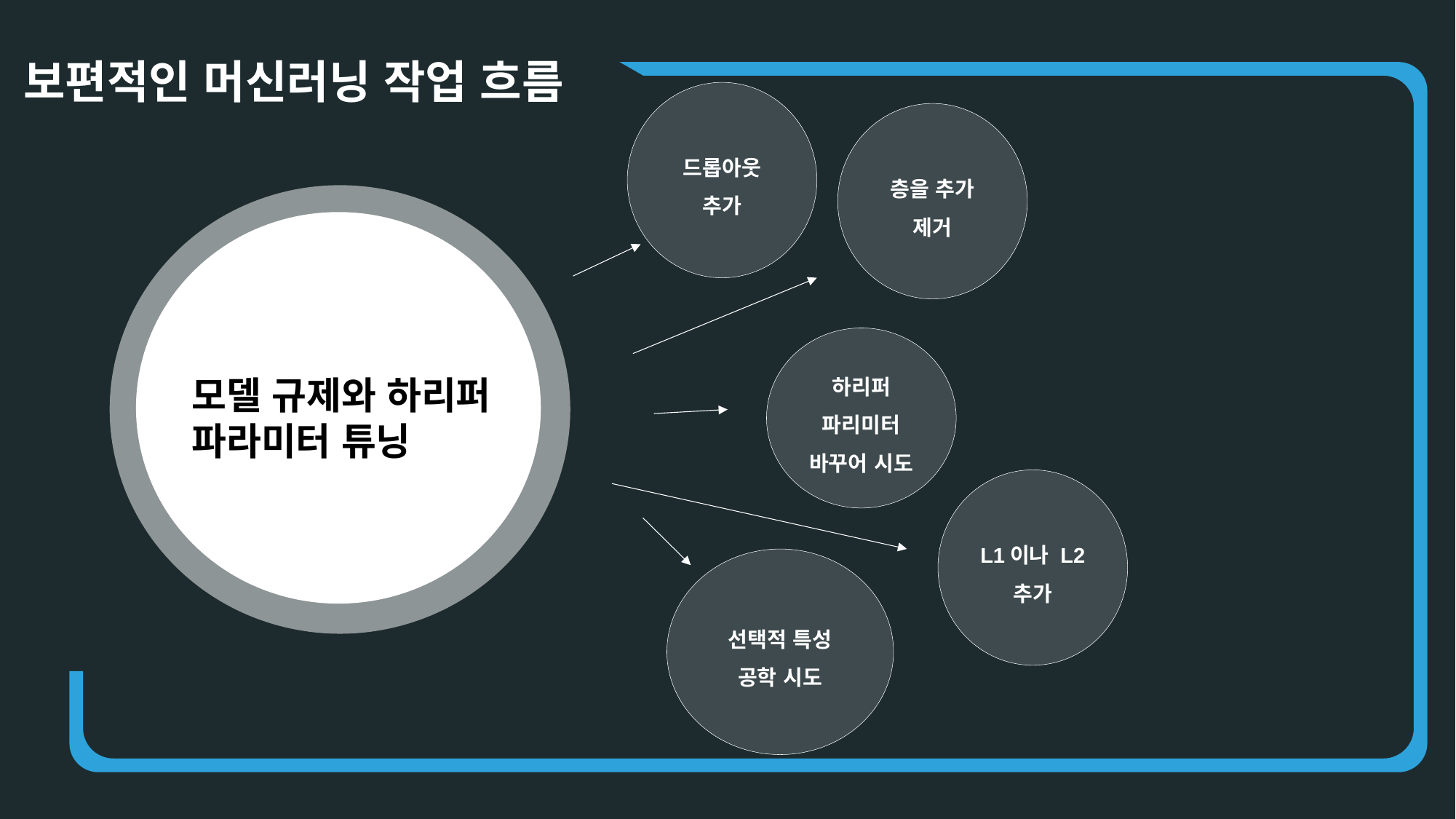

보편적인 머신러닝 작업 흐름

드롭아웃 추가
층을 추가 제거

하리퍼 파리미터 바꾸어 시도
모델 규제와 하리퍼 파라미터 튜닝
L1이나 L2 추가
선택적 특성 공학 시도